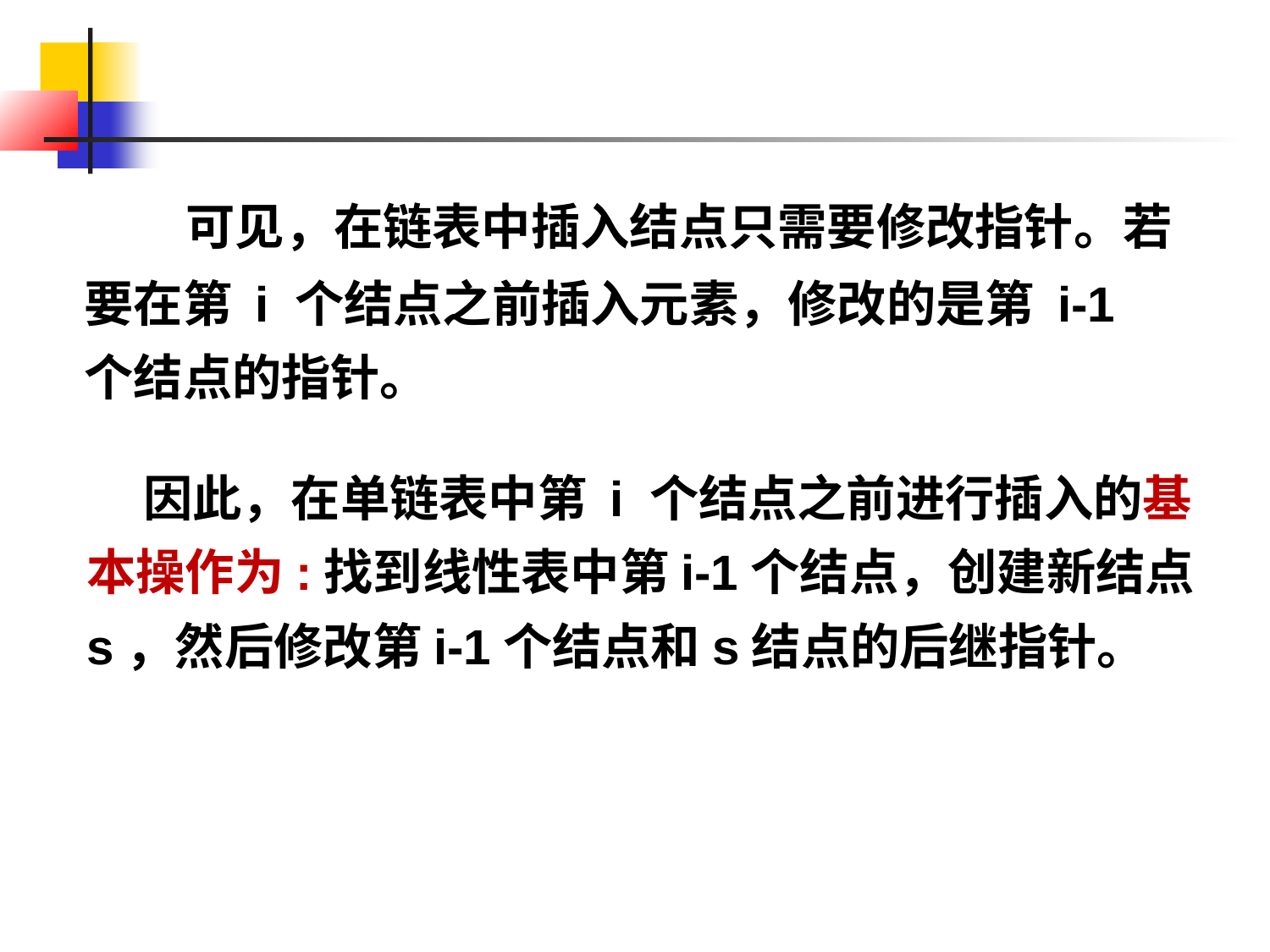

可见，在链表中插入结点只需要修改指针。若要在第 i 个结点之前插入元素，修改的是第 i-1 个结点的指针。
    因此，在单链表中第 i 个结点之前进行插入的基本操作为:找到线性表中第i-1个结点，创建新结点s，然后修改第i-1个结点和s结点的后继指针。